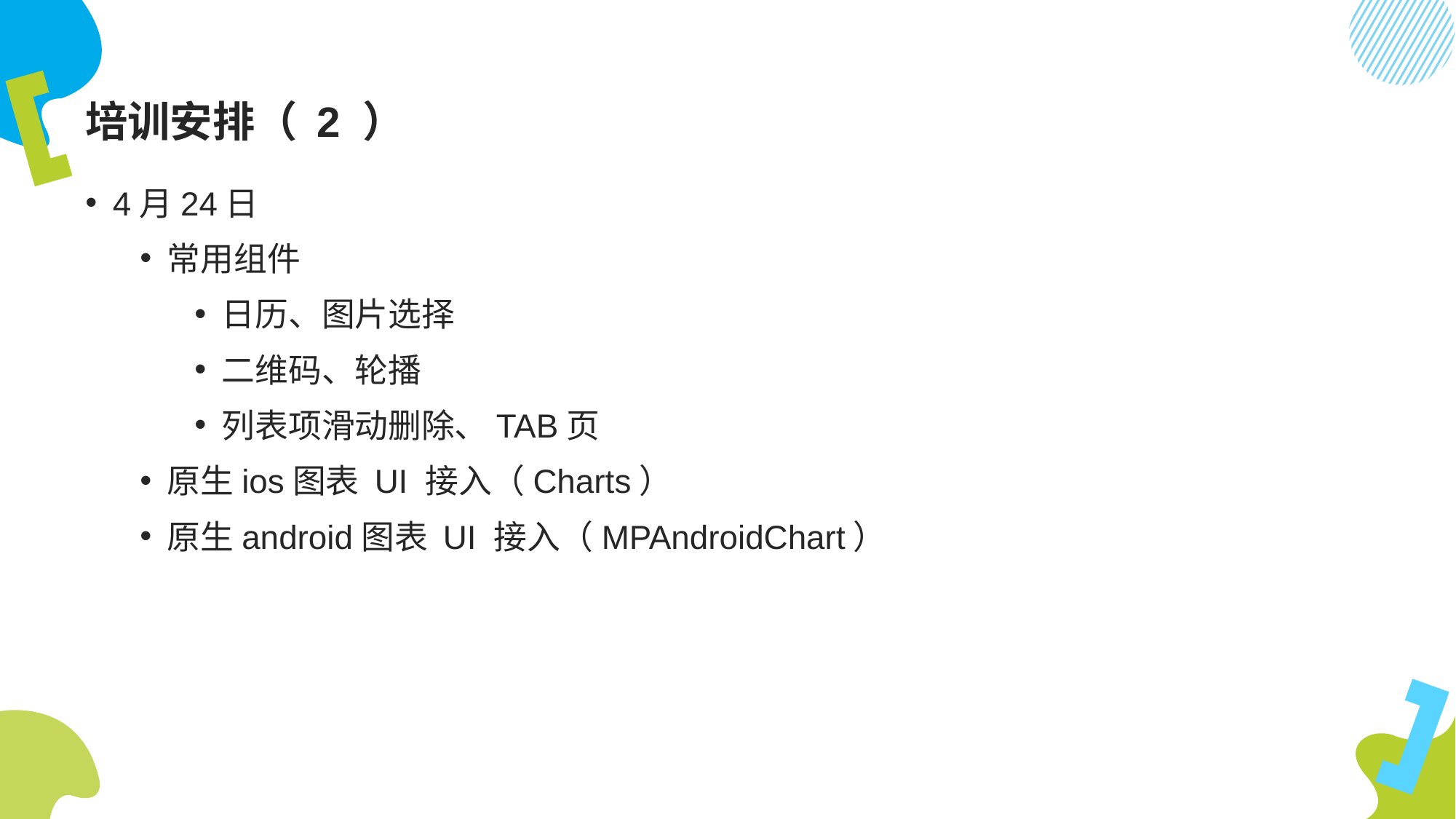

# 培训安排（ 2 ）
4月24日
常用组件
日历、图片选择
二维码、轮播
列表项滑动删除、TAB页
原生ios图表 UI 接入（Charts）
原生android图表 UI 接入（MPAndroidChart）